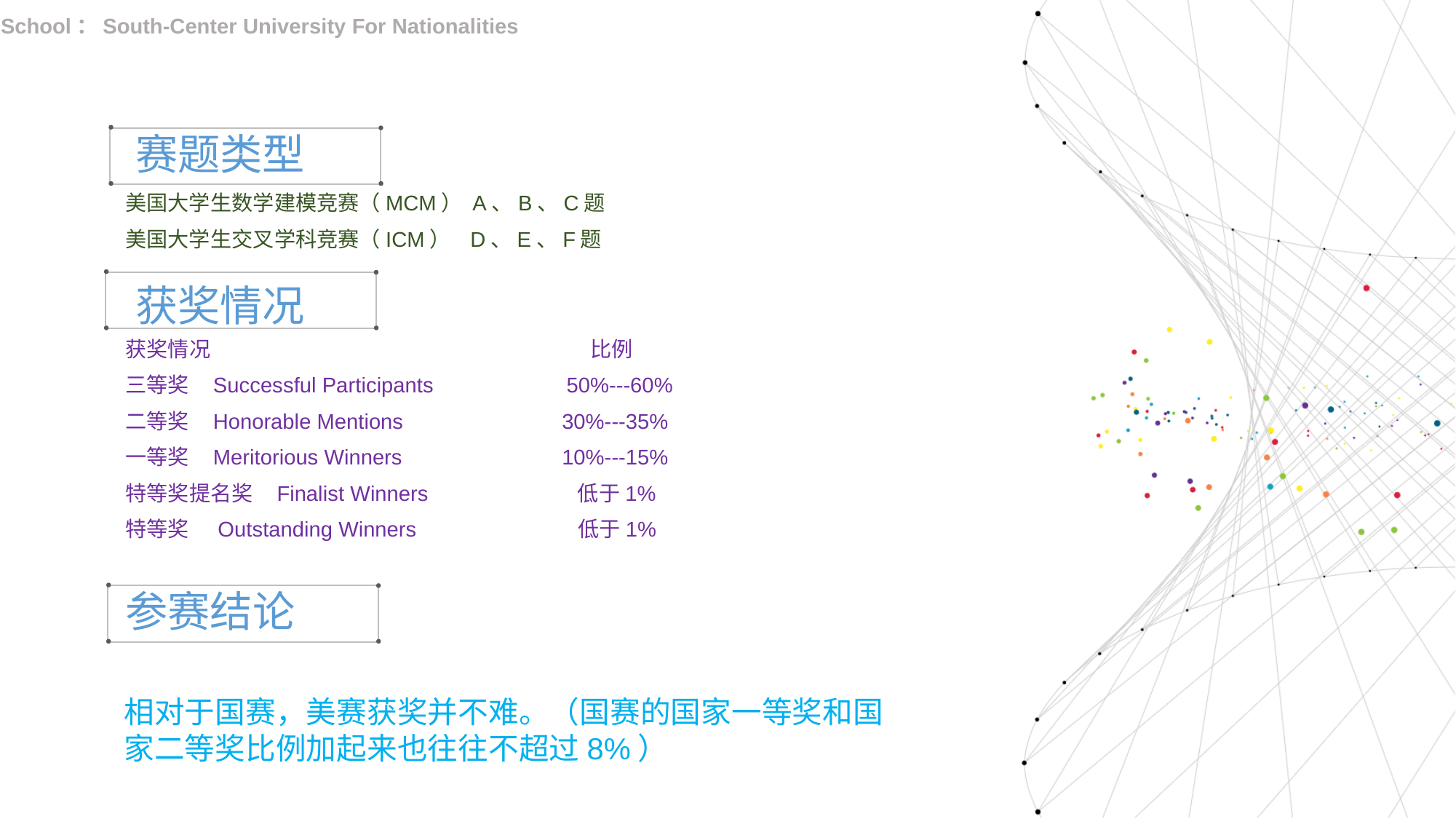

School：South-Center University For Nationalities
赛题类型

美国大学生数学建模竞赛（MCM） A、B、C题
美国大学生交叉学科竞赛（ICM）   D、E、F题

获奖情况
获奖情况				      比例
三等奖    Successful Participants	                   50%---60%
二等奖    Honorable Mentions 		30%---35%
一等奖    Meritorious Winners		10%---15%
特等奖提名奖    Finalist Winners                        低于1%
特等奖     Outstanding Winners                          低于1%
参赛结论

相对于国赛，美赛获奖并不难。（国赛的国家一等奖和国家二等奖比例加起来也往往不超过8%）